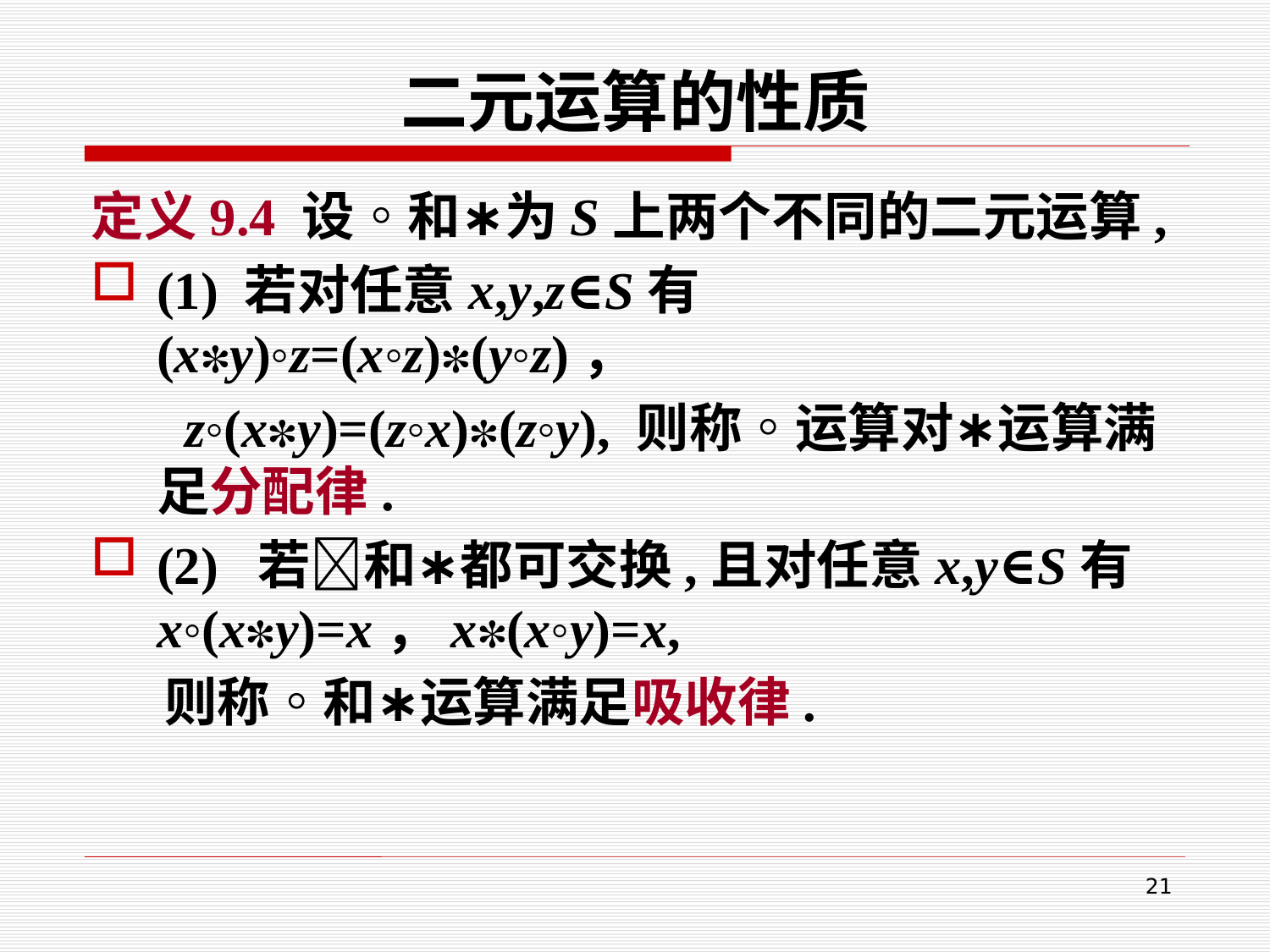

# 二元运算的性质
定义9.4 设◦和∗为S上两个不同的二元运算,
(1) 若对任意x,y,z∈S有 (x∗y)◦z=(x◦z)∗(y◦z)，
       z◦(x∗y)=(z◦x)∗(z◦y), 则称◦运算对∗运算满足分配律.
(2)  若°和∗都可交换,且对任意x,y∈S有  x◦(x∗y)=x，x∗(x◦y)=x,
     则称◦和∗运算满足吸收律.
21